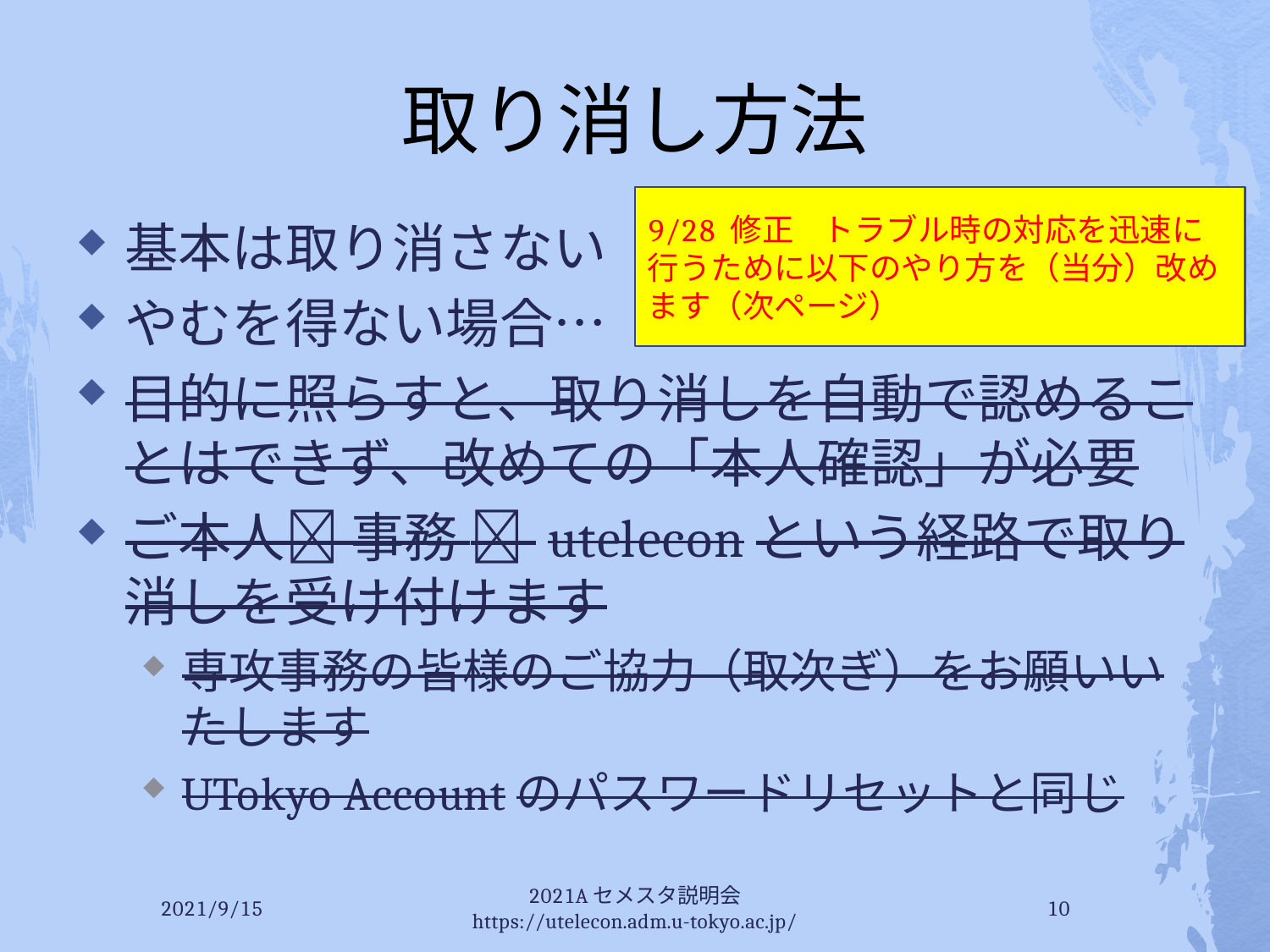

# 取り消し方法
9/28 修正    トラブル時の対応を迅速に行うために以下のやり方を（当分）改めます（次ページ）
基本は取り消さない
やむを得ない場合…
目的に照らすと、取り消しを自動で認めることはできず、改めての「本人確認」が必要
ご本人→ 事務 → uteleconという経路で取り消しを受け付けます
専攻事務の皆様のご協力（取次ぎ）をお願いいたします
UTokyo Accountのパスワードリセットと同じ
2021/9/15
2021Aセメスタ説明会 https://utelecon.adm.u-tokyo.ac.jp/
10